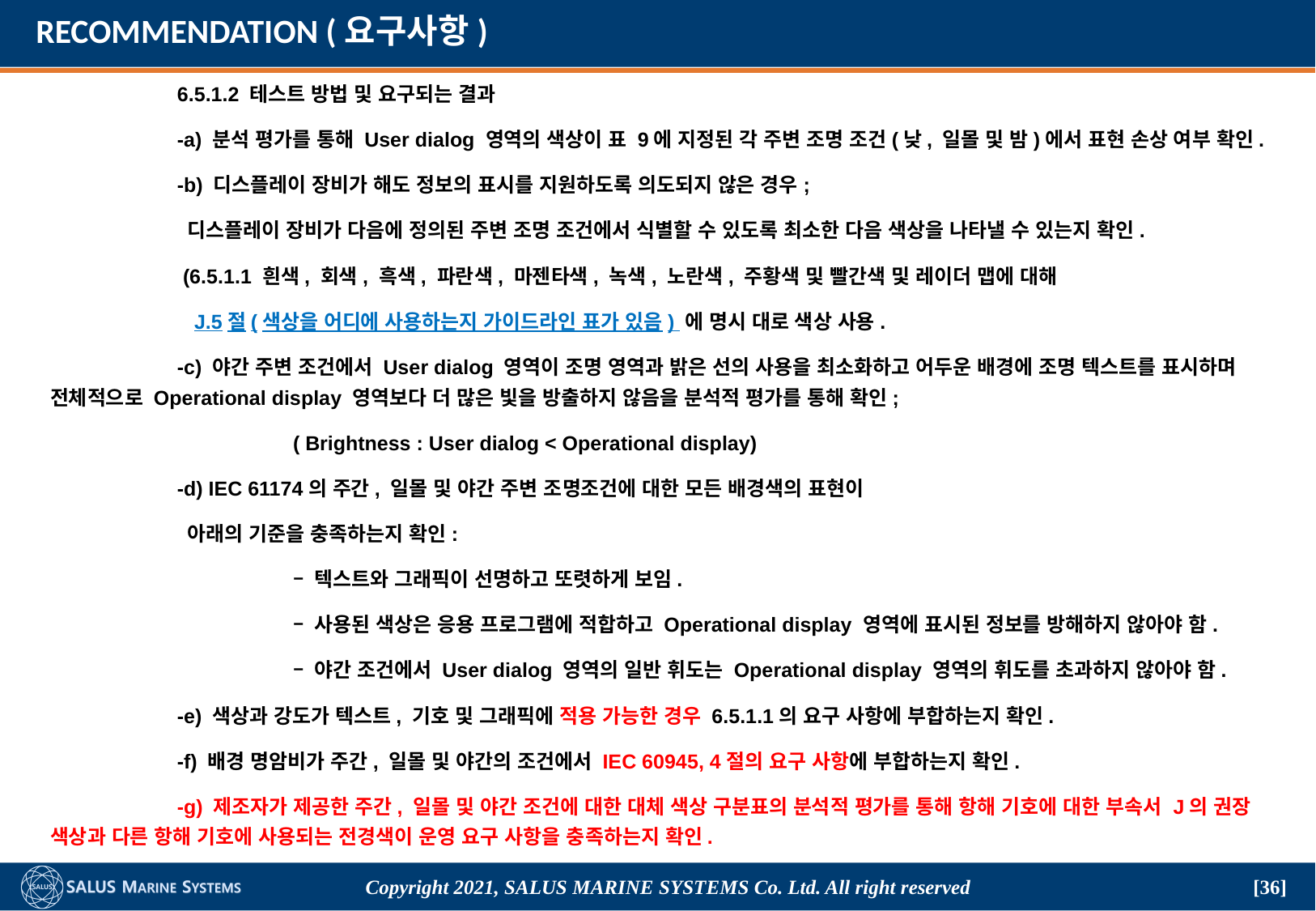

# RECOMMENDATION (요구사항)
	 6.5.1.2 테스트 방법 및 요구되는 결과
	 -a) 분석 평가를 통해 User dialog 영역의 색상이 표 9에 지정된 각 주변 조명 조건(낮, 일몰 및 밤)에서 표현 손상 여부 확인.
	 -b) 디스플레이 장비가 해도 정보의 표시를 지원하도록 의도되지 않은 경우;
	  디스플레이 장비가 다음에 정의된 주변 조명 조건에서 식별할 수 있도록 최소한 다음 색상을 나타낼 수 있는지 확인.
	  (6.5.1.1 흰색, 회색, 흑색, 파란색, 마젠타색, 녹색, 노란색, 주황색 및 빨간색 및 레이더 맵에 대해
	    J.5절(색상을 어디에 사용하는지 가이드라인 표가 있음) 에 명시 대로 색상 사용.
	 -c) 야간 주변 조건에서 User dialog 영역이 조명 영역과 밝은 선의 사용을 최소화하고 어두운 배경에 조명 텍스트를 표시하며 	  전체적으로 Operational display 영역보다 더 많은 빛을 방출하지 않음을 분석적 평가를 통해 확인;
		( Brightness : User dialog < Operational display)
	 -d) IEC 61174의 주간, 일몰 및 야간 주변 조명조건에 대한 모든 배경색의 표현이
	  아래의 기준을 충족하는지 확인:
		– 텍스트와 그래픽이 선명하고 또렷하게 보임.
		– 사용된 색상은 응용 프로그램에 적합하고 Operational display 영역에 표시된 정보를 방해하지 않아야 함.
		– 야간 조건에서 User dialog 영역의 일반 휘도는 Operational display 영역의 휘도를 초과하지 않아야 함.
	 -e) 색상과 강도가 텍스트, 기호 및 그래픽에 적용 가능한 경우 6.5.1.1의 요구 사항에 부합하는지 확인.
	 -f) 배경 명암비가 주간, 일몰 및 야간의 조건에서 IEC 60945, 4절의 요구 사항에 부합하는지 확인.
	 -g) 제조자가 제공한 주간, 일몰 및 야간 조건에 대한 대체 색상 구분표의 분석적 평가를 통해 항해 기호에 대한 부속서 J의 권장 색상과 다른 항해 기호에 사용되는 전경색이 운영 요구 사항을 충족하는지 확인.
Copyright 2021, SALUS Marine Systems Co. Ltd. All right reserved
[36]